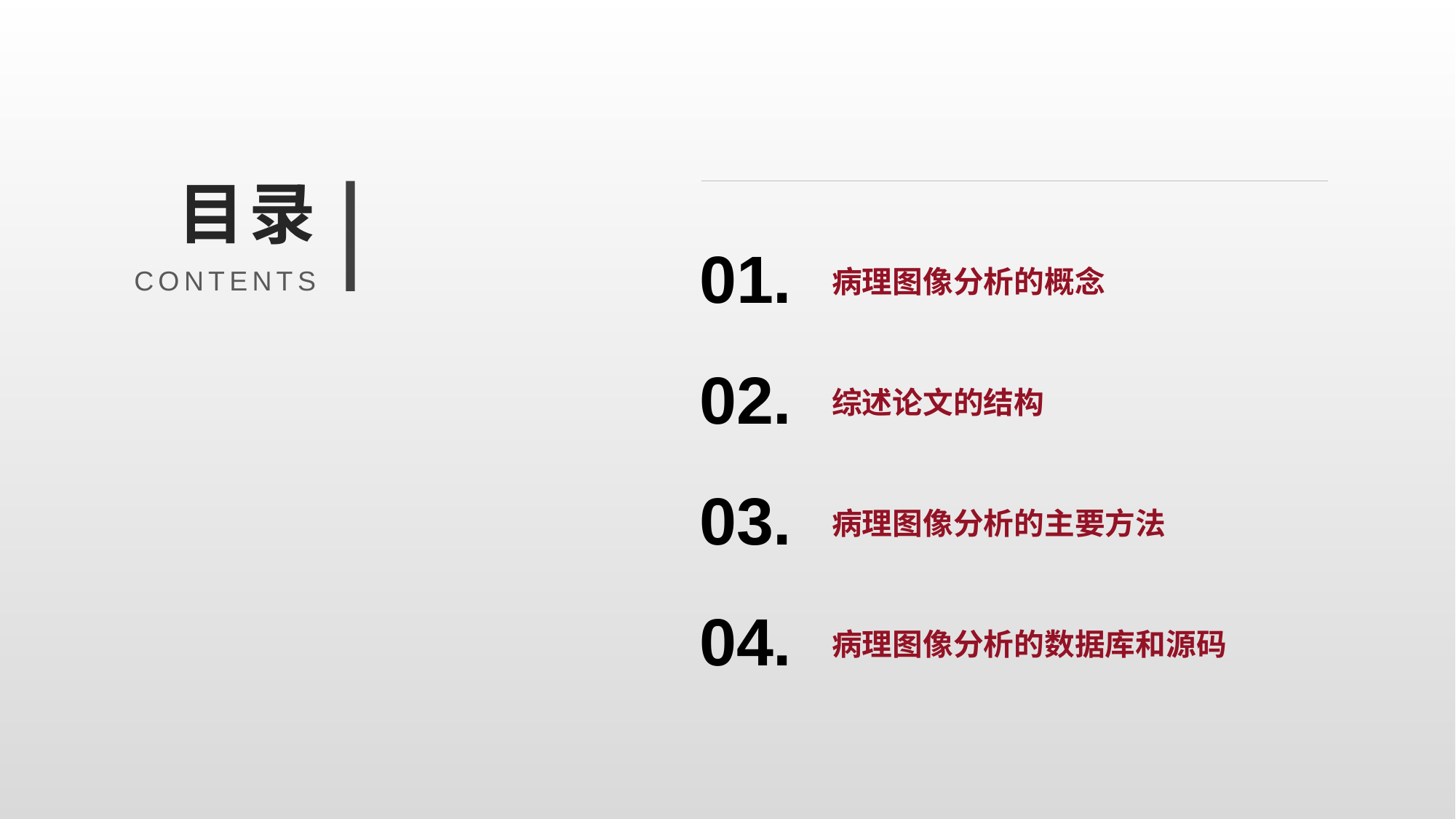

目录

01.
病理图像分析的概念
CONTENTS
02.
综述论文的结构
03.
病理图像分析的主要方法
04.
病理图像分析的数据库和源码